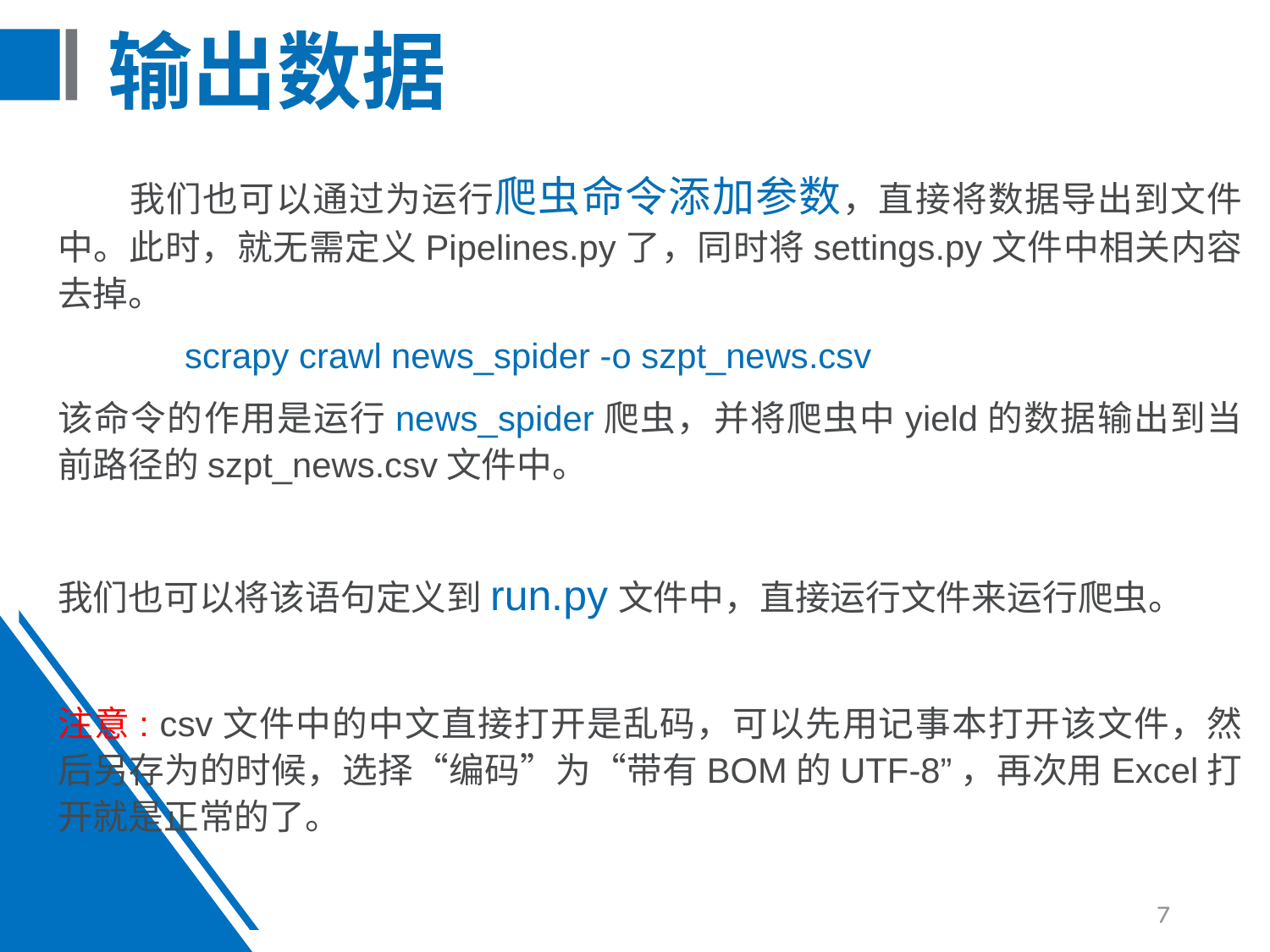

# 输出数据
       我们也可以通过为运行爬虫命令添加参数，直接将数据导出到文件中。此时，就无需定义Pipelines.py了，同时将settings.py文件中相关内容去掉。
	scrapy crawl news_spider -o szpt_news.csv
该命令的作用是运行news_spider爬虫，并将爬虫中yield的数据输出到当前路径的szpt_news.csv文件中。

我们也可以将该语句定义到run.py文件中，直接运行文件来运行爬虫。

注意: csv文件中的中文直接打开是乱码，可以先用记事本打开该文件，然后另存为的时候，选择“编码”为“带有BOM的UTF-8”，再次用Excel打开就是正常的了。

7